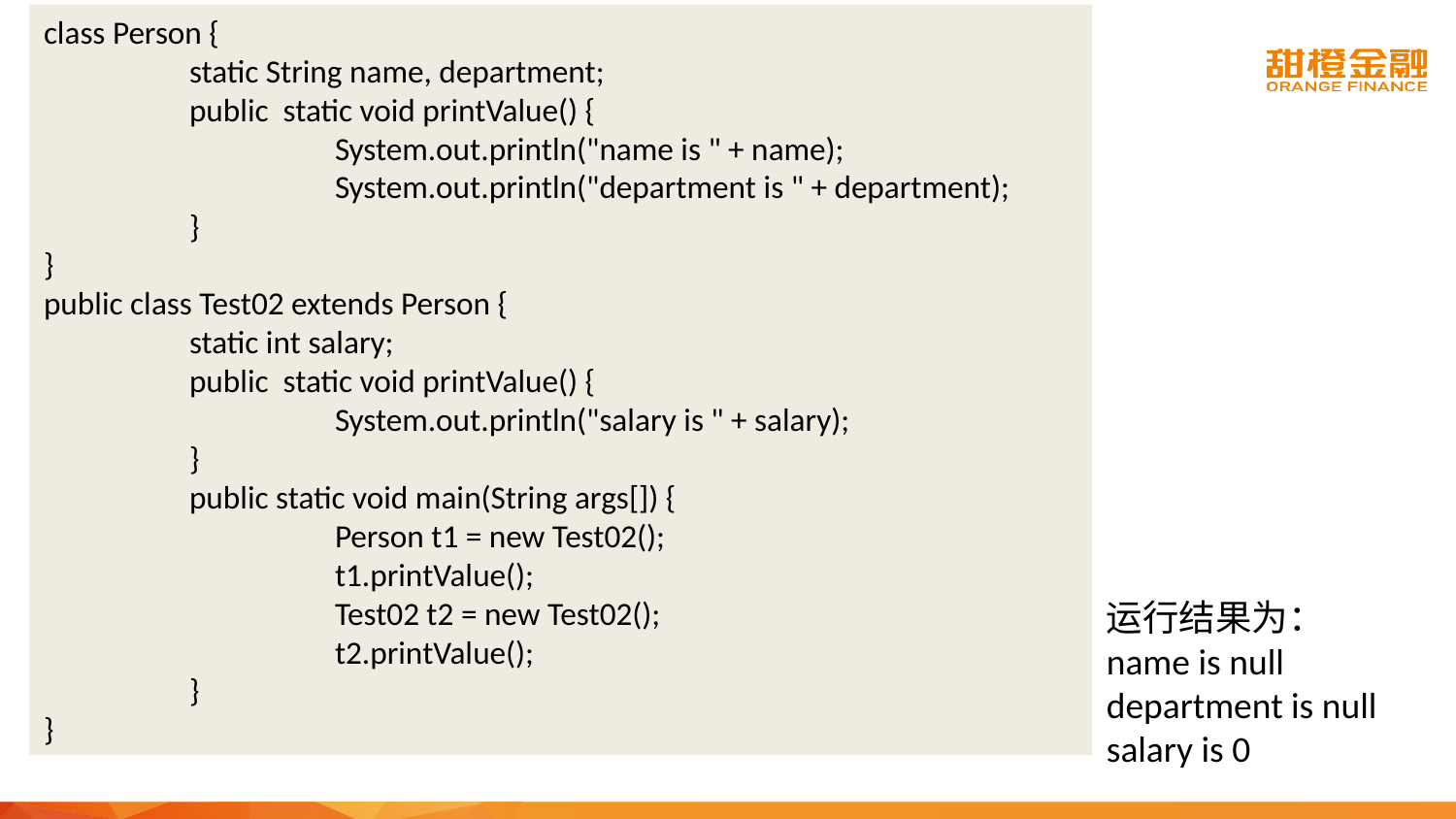

class Person {
	static String name, department;
	public  static void printValue() {
		System.out.println("name is " + name);
		System.out.println("department is " + department);
	}
}
public class Test02 extends Person {
	static int salary;
	public  static void printValue() {
		System.out.println("salary is " + salary);
	}
	public static void main(String args[]) {
		Person t1 = new Test02();
		t1.printValue();
		Test02 t2 = new Test02();
		t2.printValue();
	}
}
运行结果为：
name is null
department is null
salary is 0